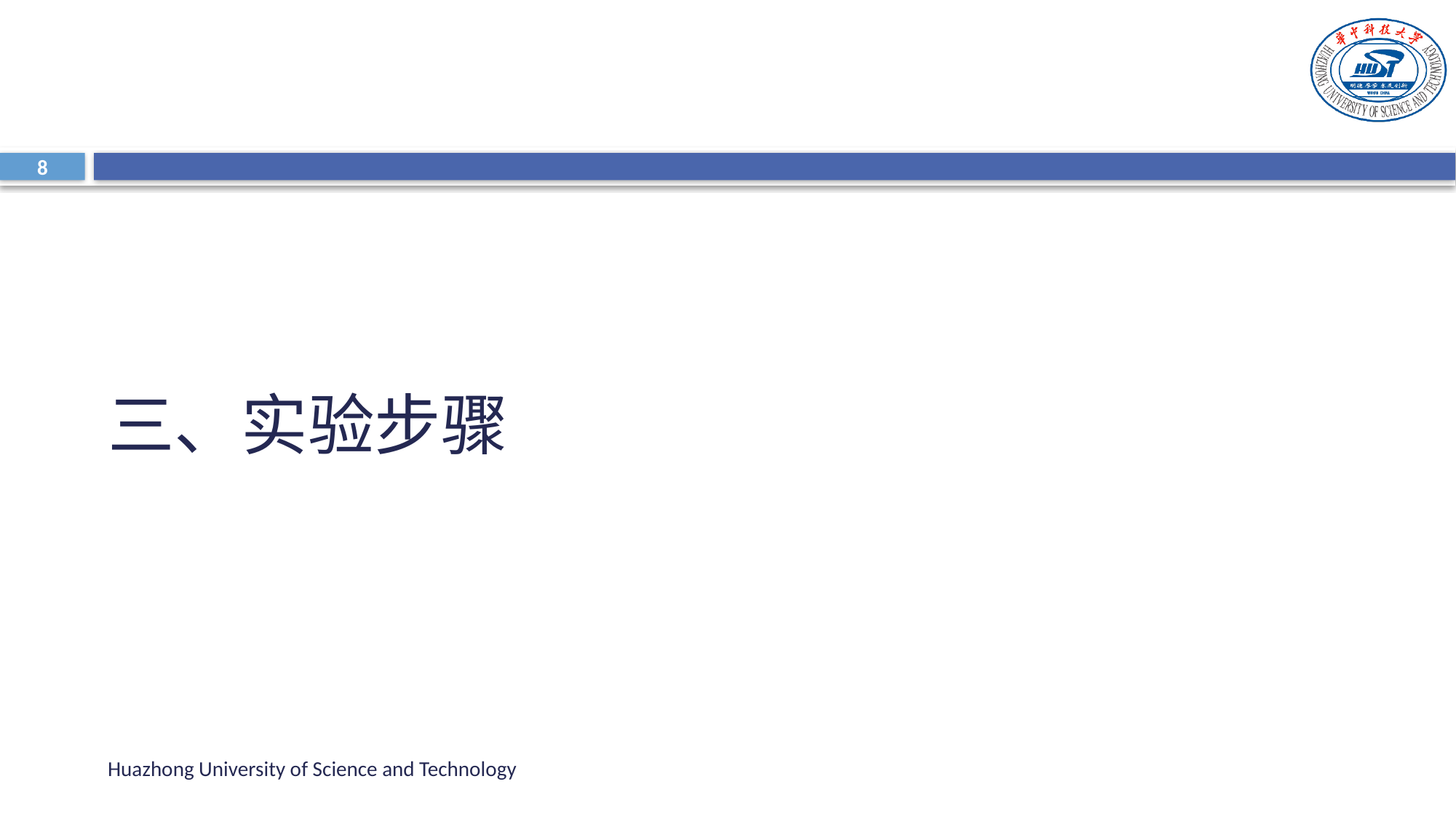

8
三、实验步骤
Huazhong University of Science and Technology